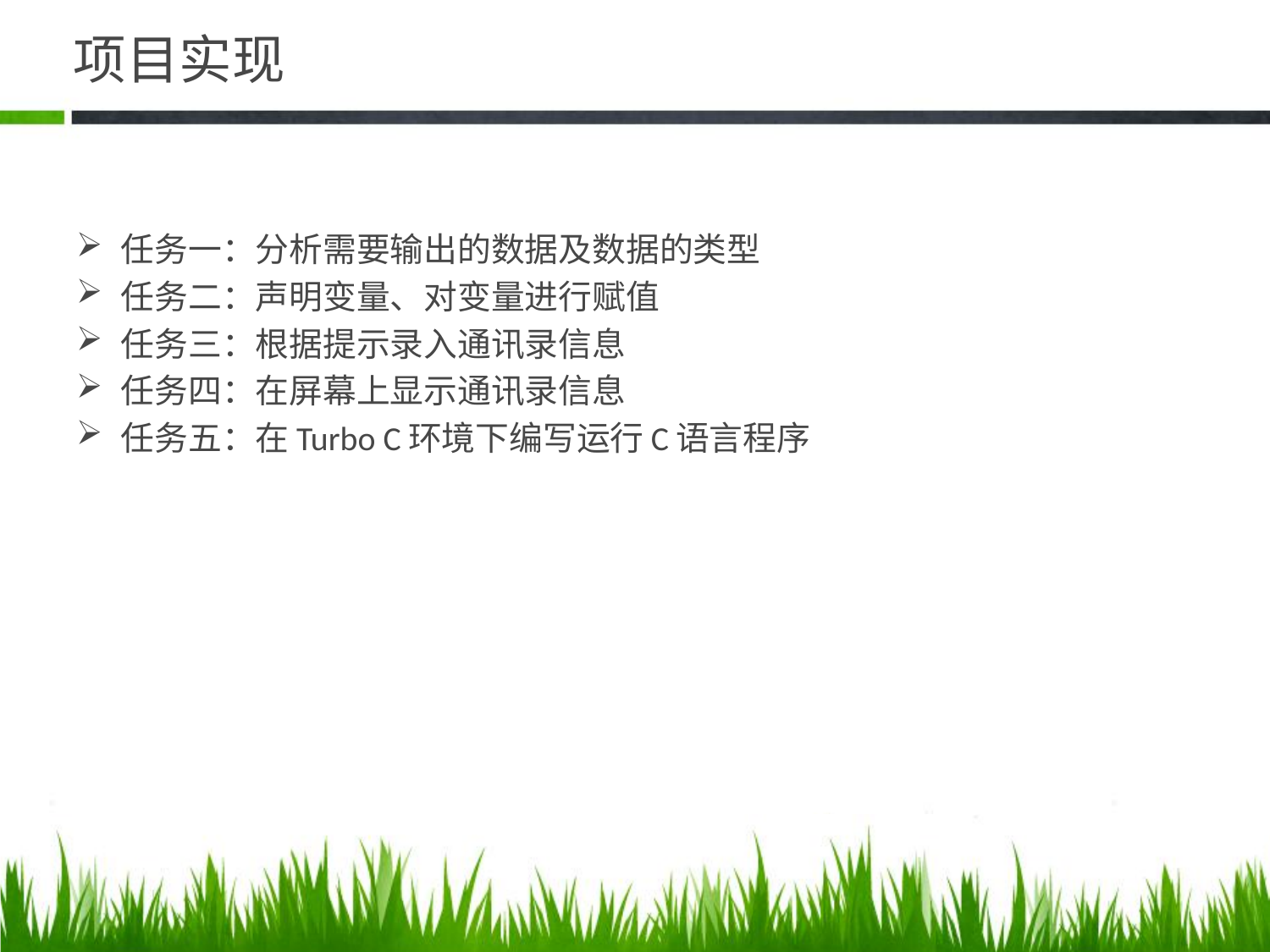

# 项目实现
任务一：分析需要输出的数据及数据的类型
任务二：声明变量、对变量进行赋值
任务三：根据提示录入通讯录信息
任务四：在屏幕上显示通讯录信息
任务五：在Turbo C环境下编写运行C语言程序